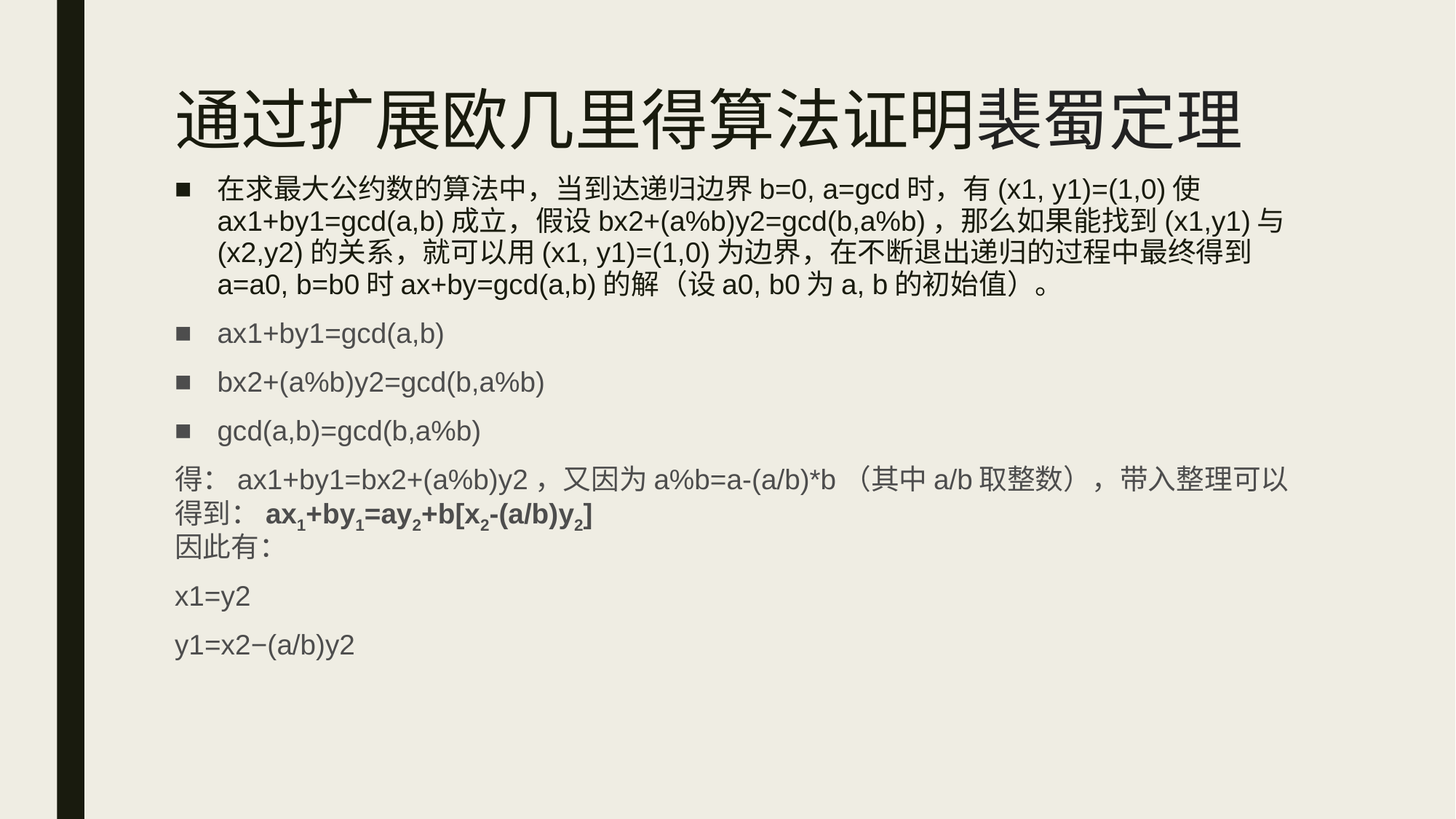

# 通过扩展欧几里得算法证明裴蜀定理
在求最大公约数的算法中，当到达递归边界b=0, a=gcd时，有(x1, y1)=(1,0)使ax1+by1=gcd(a,b)成立，假设bx2+(a%b)y2=gcd(b,a%b)，那么如果能找到(x1,y1)与(x2,y2)的关系，就可以用(x1, y1)=(1,0)为边界，在不断退出递归的过程中最终得到a=a0, b=b0时ax+by=gcd(a,b)的解（设a0, b0为a, b的初始值）。
ax1​+by1​=gcd(a,b)
bx2​+(a%b)y2​=gcd(b,a%b)
gcd(a,b)=gcd(b,a%b)​
得：ax1+by1=bx2+(a%b)y2，又因为a%b=a-(a/b)*b（其中a/b取整数），带入整理可以得到：ax1+by1=ay2+b[x2-(a/b)y2]
因此有：
x1​​​=y2
y1​=x2​−(a/b)y2​​